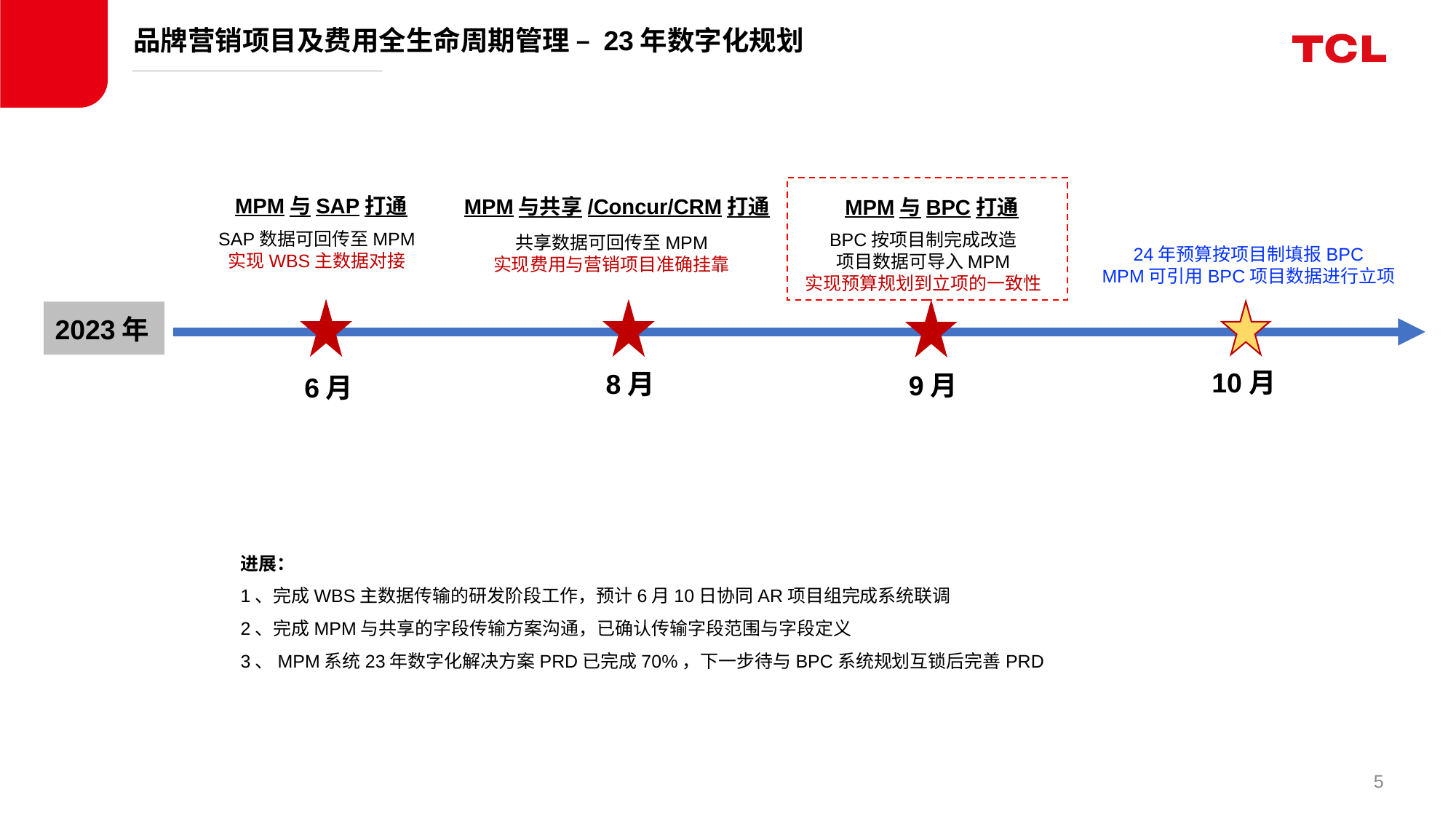

品牌营销项目及费用全生命周期管理 – 23年数字化规划

MPM与SAP打通
MPM与共享/Concur/CRM打通
MPM与BPC打通
SAP数据可回传至MPM
实现WBS主数据对接
BPC按项目制完成改造
项目数据可导入MPM
实现预算规划到立项的一致性
共享数据可回传至MPM
实现费用与营销项目准确挂靠
24年预算按项目制填报BPC
MPM可引用BPC项目数据进行立项

2023年
10月
8月
9月
6月

进展：
1、完成WBS主数据传输的研发阶段工作，预计6月10日协同AR项目组完成系统联调
2、完成MPM与共享的字段传输方案沟通，已确认传输字段范围与字段定义
3、MPM系统23年数字化解决方案PRD已完成70%，下一步待与BPC系统规划互锁后完善PRD
5